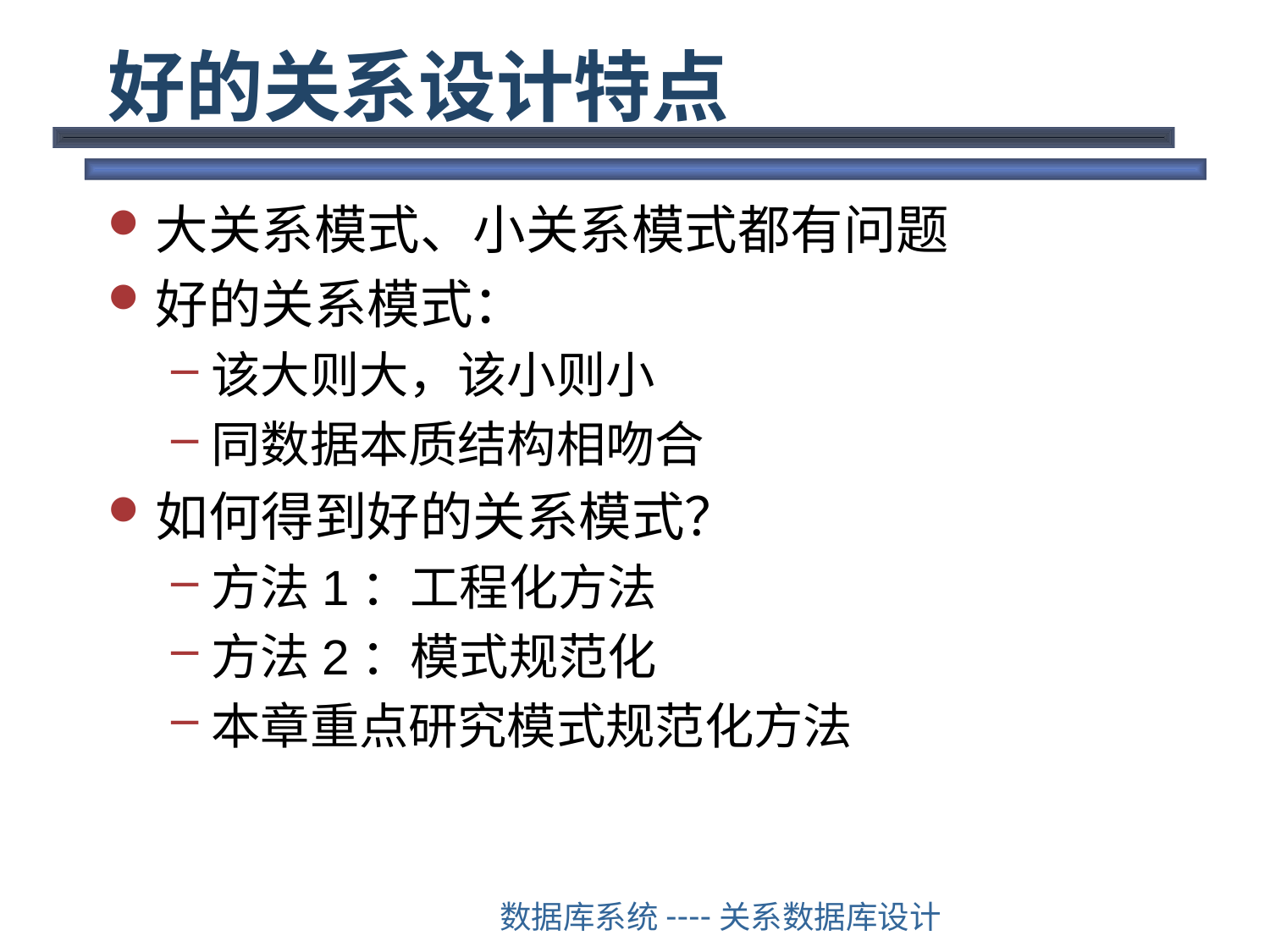

# 好的关系设计特点
大关系模式、小关系模式都有问题
好的关系模式：
该大则大，该小则小
同数据本质结构相吻合
如何得到好的关系模式？
方法1：工程化方法
方法2：模式规范化
本章重点研究模式规范化方法

数据库系统----关系数据库设计